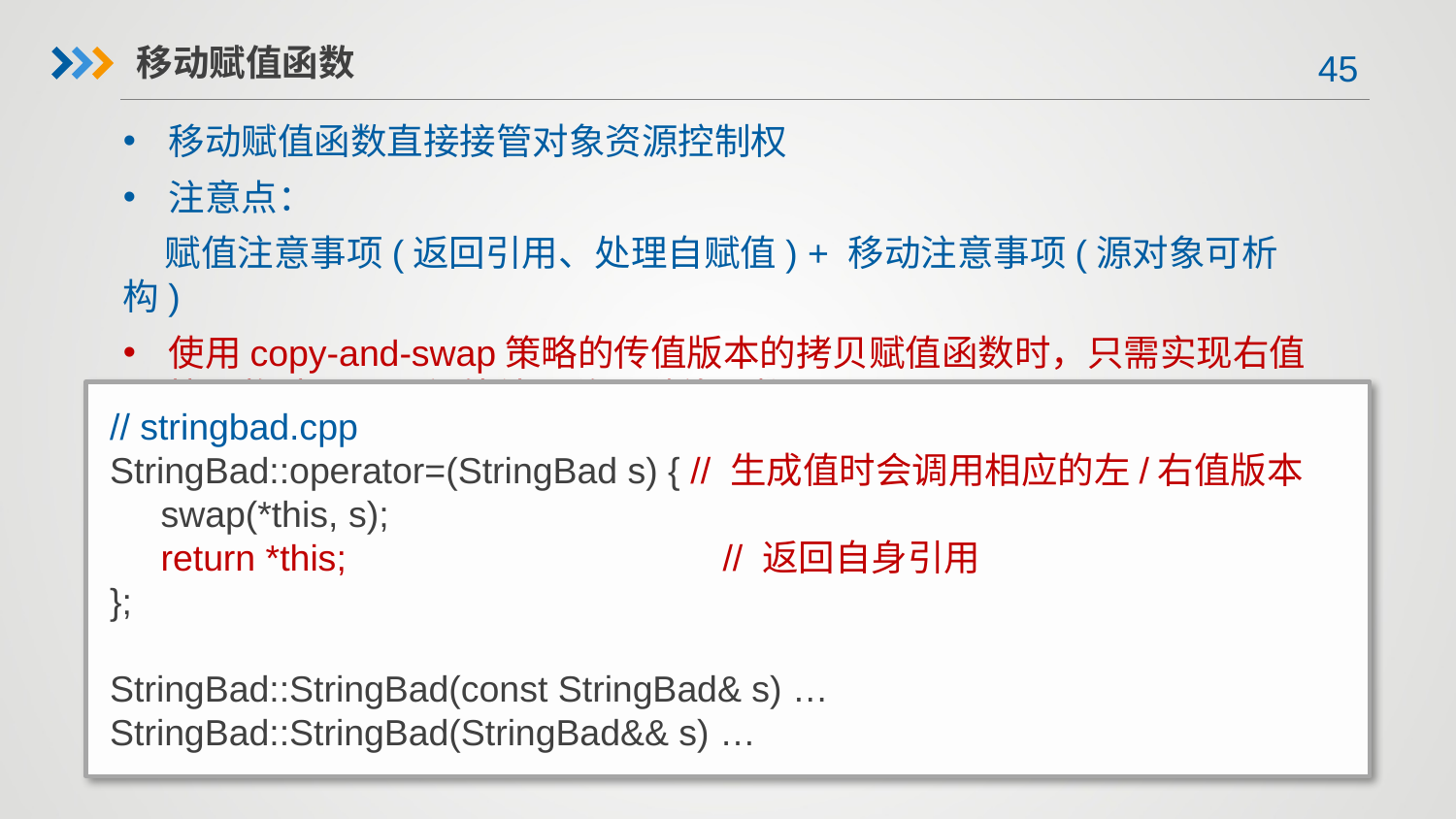

移动赋值函数
移动赋值函数直接接管对象资源控制权
注意点：
    赋值注意事项(返回引用、处理自赋值) + 移动注意事项(源对象可析构)
使用copy-and-swap策略的传值版本的拷贝赋值函数时，只需实现右值拷贝构造，不需额外处理移动赋值函数

// stringbad.cpp
StringBad::operator=(StringBad s) { // 生成值时会调用相应的左/右值版本
     swap(*this, s);
     return *this;			   // 返回自身引用
};

StringBad::StringBad(const StringBad& s) …
StringBad::StringBad(StringBad&& s) …